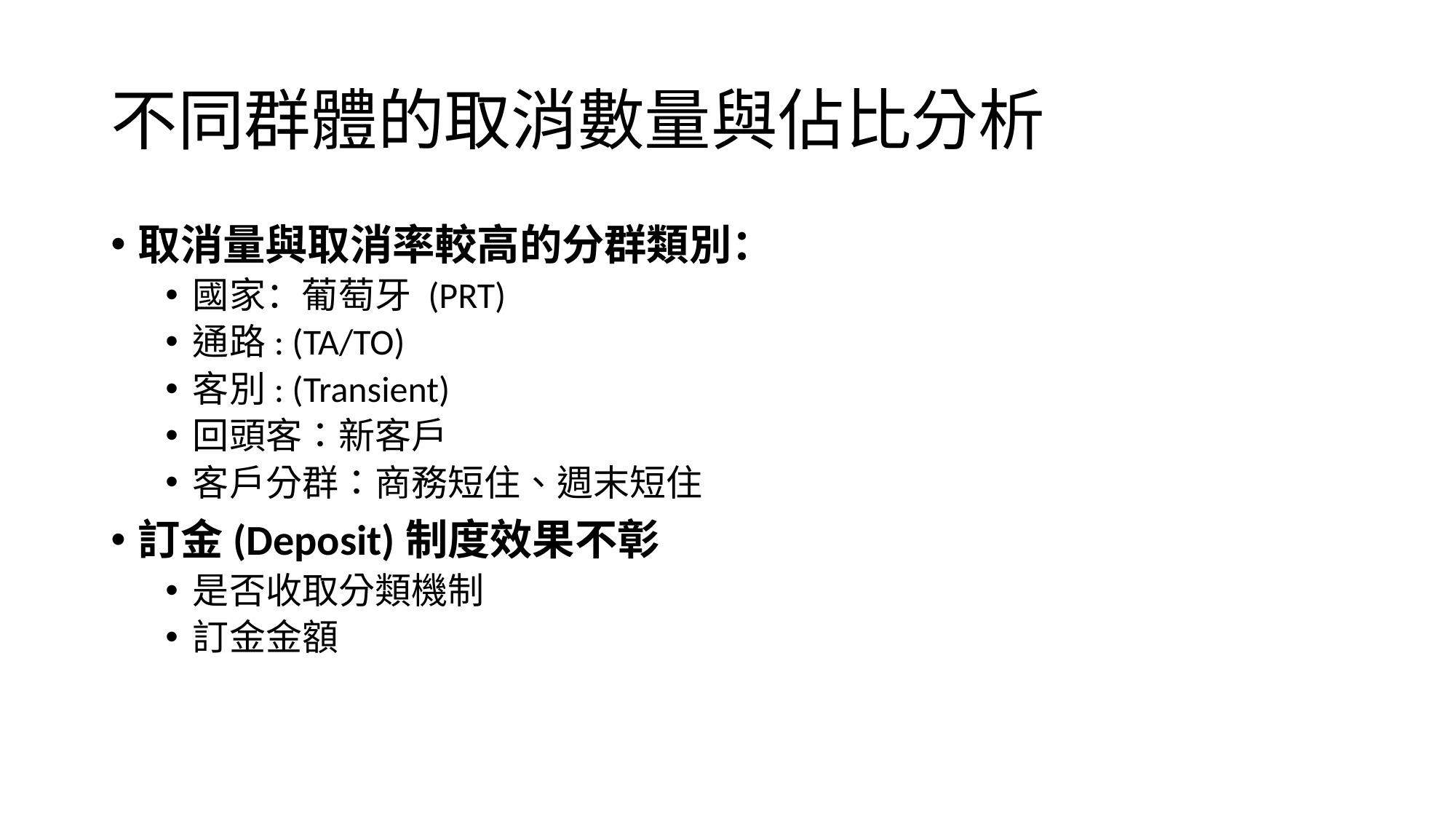

# 不同群體的取消數量與佔比分析
取消量與取消率較高的分群類別：
國家：葡萄牙 (PRT)
通路: (TA/TO)
客別: (Transient)
回頭客：新客戶
客戶分群：商務短住、週末短住
訂金(Deposit)制度效果不彰
是否收取分類機制
訂金金額